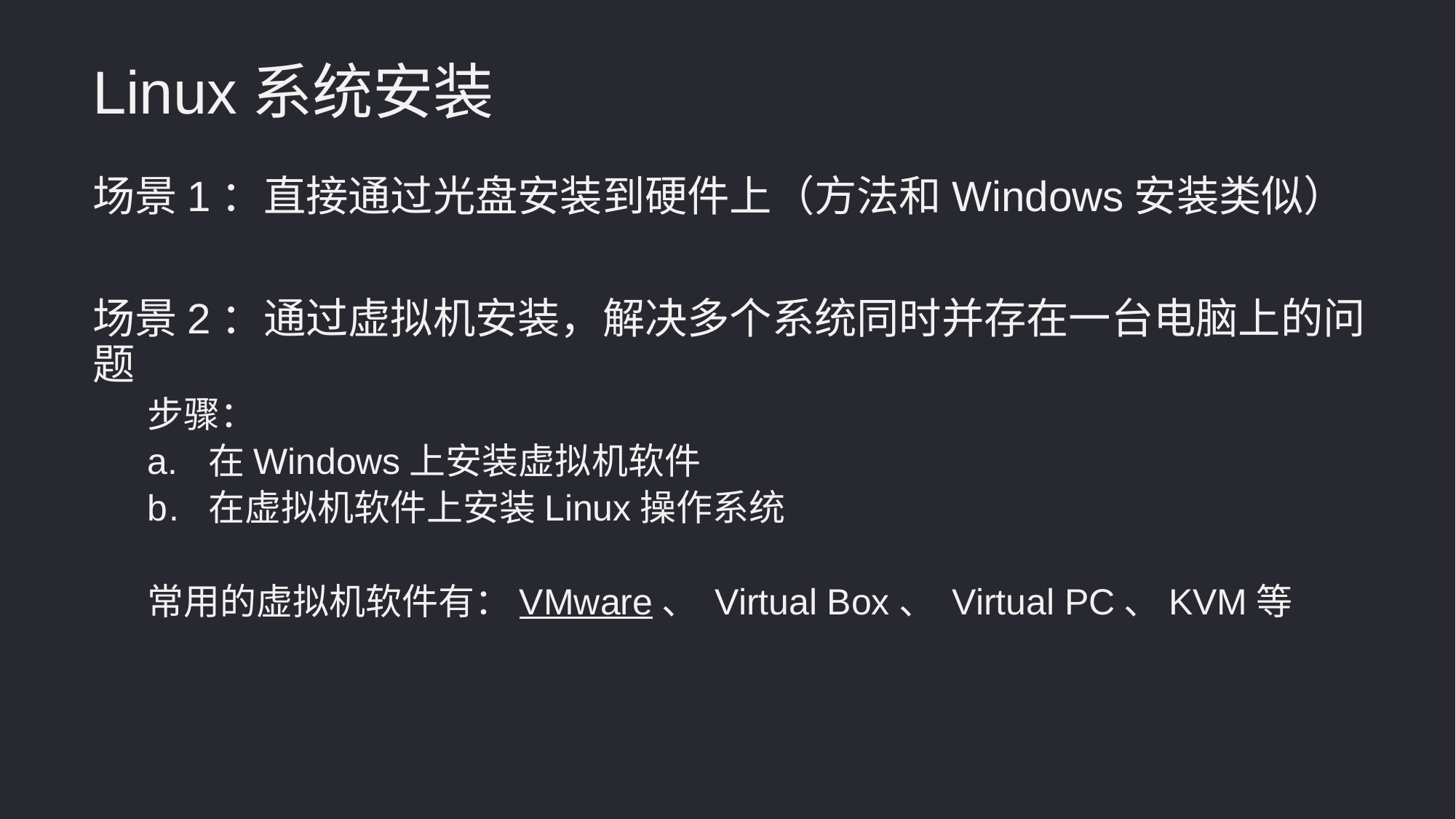

Linux系统安装
场景1：直接通过光盘安装到硬件上（方法和Windows安装类似）

场景2：通过虚拟机安装，解决多个系统同时并存在一台电脑上的问题
步骤：
在Windows上安装虚拟机软件
在虚拟机软件上安装Linux操作系统

常用的虚拟机软件有：VMware、 Virtual Box、 Virtual PC、KVM等